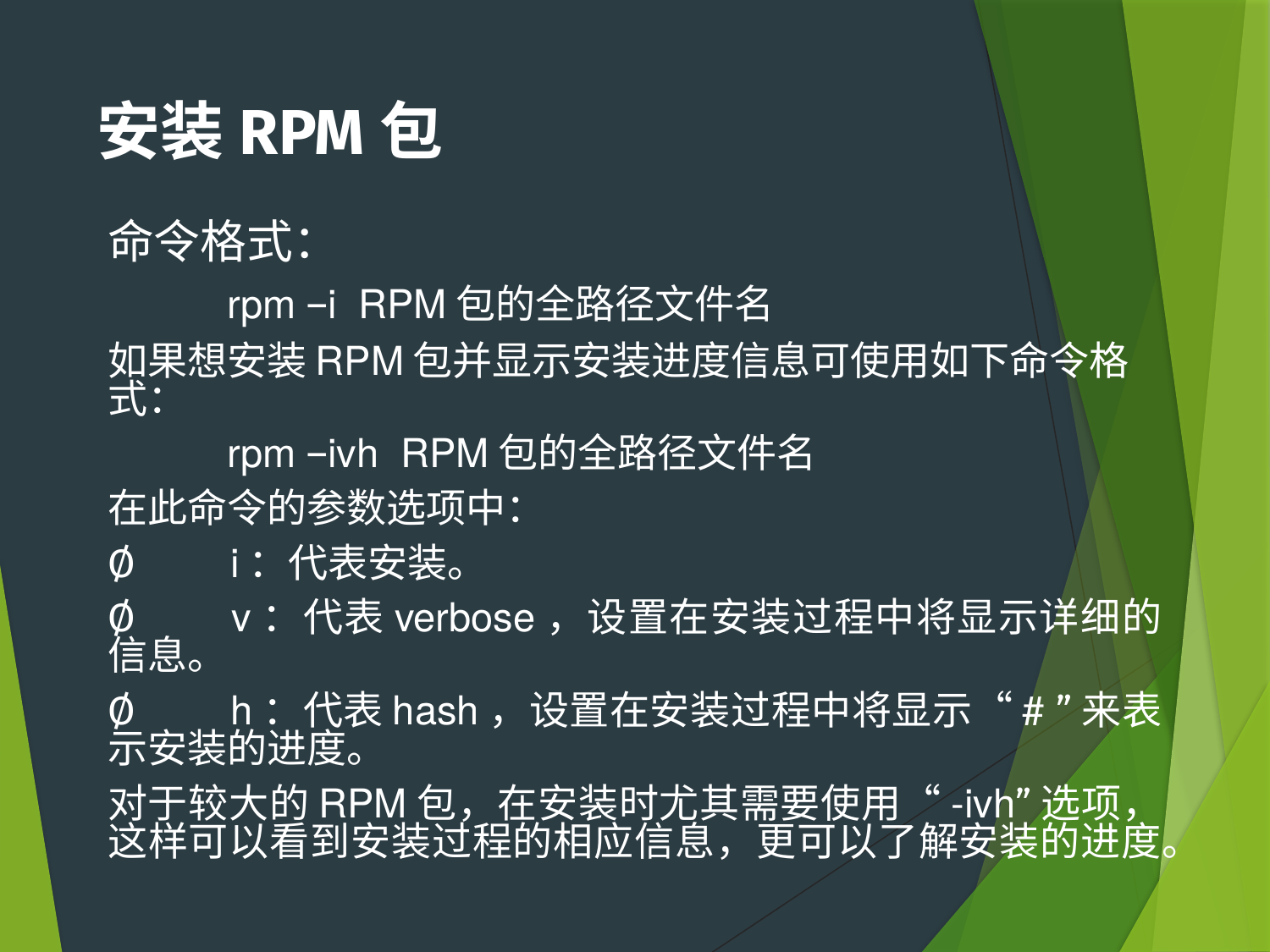

# 安装RPM包
命令格式：
	rpm –i  RPM包的全路径文件名
如果想安装RPM包并显示安装进度信息可使用如下命令格式：
	rpm –ivh  RPM包的全路径文件名
在此命令的参数选项中：
Ø         i：代表安装。
Ø         v：代表verbose，设置在安装过程中将显示详细的信息。
Ø         h：代表hash，设置在安装过程中将显示“# ”来表示安装的进度。
对于较大的RPM包，在安装时尤其需要使用“-ivh”选项，这样可以看到安装过程的相应信息，更可以了解安装的进度。